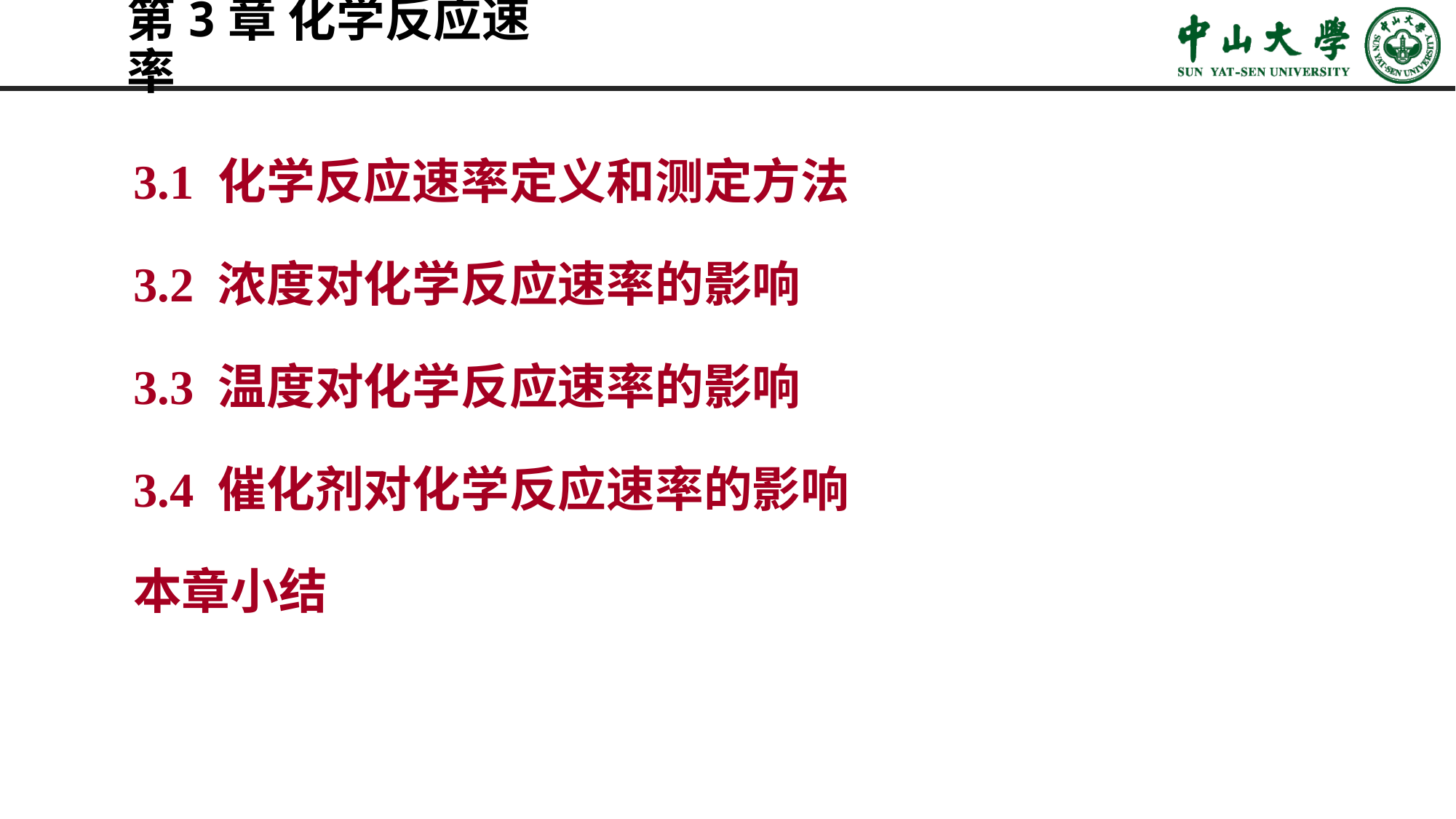

# 第3章 化学反应速率
3.1 化学反应速率定义和测定方法
3.2 浓度对化学反应速率的影响
3.3 温度对化学反应速率的影响
3.4 催化剂对化学反应速率的影响
本章小结